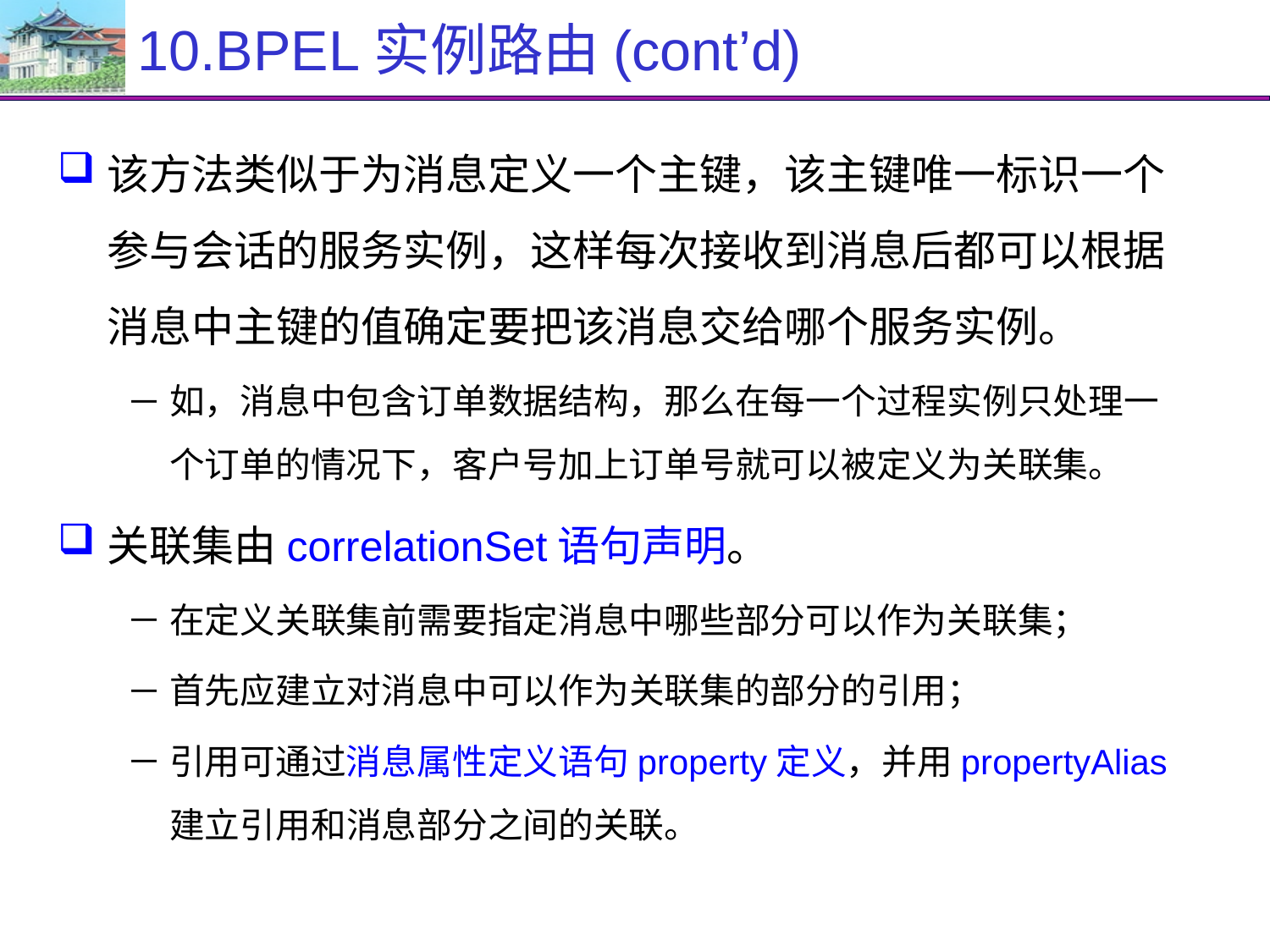

# 10.BPEL实例路由(cont’d)
该方法类似于为消息定义一个主键，该主键唯一标识一个参与会话的服务实例，这样每次接收到消息后都可以根据消息中主键的值确定要把该消息交给哪个服务实例。
如，消息中包含订单数据结构，那么在每一个过程实例只处理一个订单的情况下，客户号加上订单号就可以被定义为关联集。
关联集由correlationSet语句声明。
在定义关联集前需要指定消息中哪些部分可以作为关联集；
首先应建立对消息中可以作为关联集的部分的引用；
引用可通过消息属性定义语句property定义，并用propertyAlias建立引用和消息部分之间的关联。